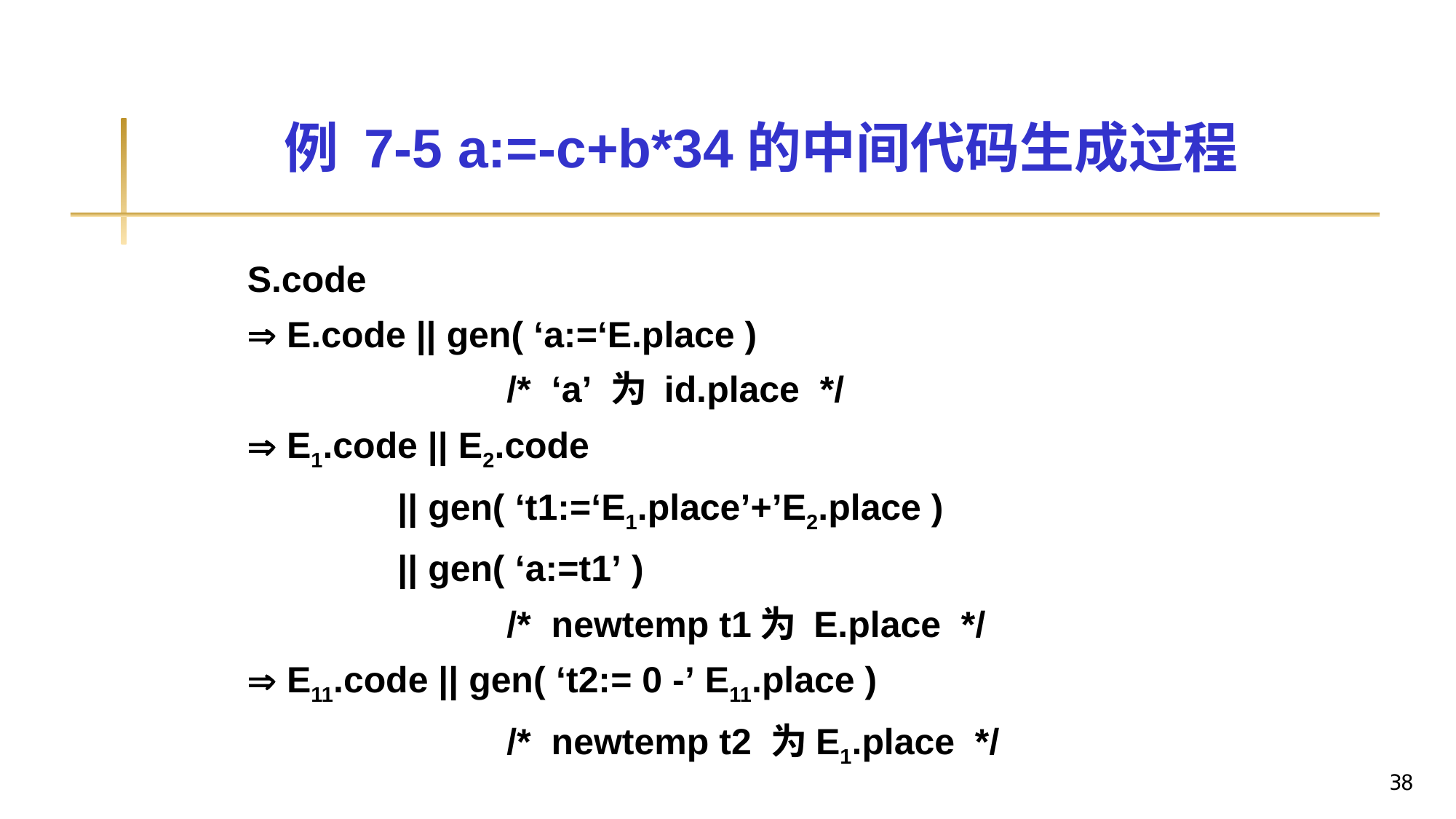

# 例 7-5 a:=-c+b*34的中间代码生成过程
S.code
⇒ E.code || gen( ‘a:=‘E.place )
			/*  ‘a’ 为 id.place  */
⇒ E1.code || E2.code
       	|| gen( ‘t1:=‘E1.place’+’E2.place )
		|| gen( ‘a:=t1’ )
			/*  newtemp t1为 E.place  */
⇒ E11.code || gen( ‘t2:= 0 -’ E11.place )
			/*  newtemp t2 为E1.place  */
38